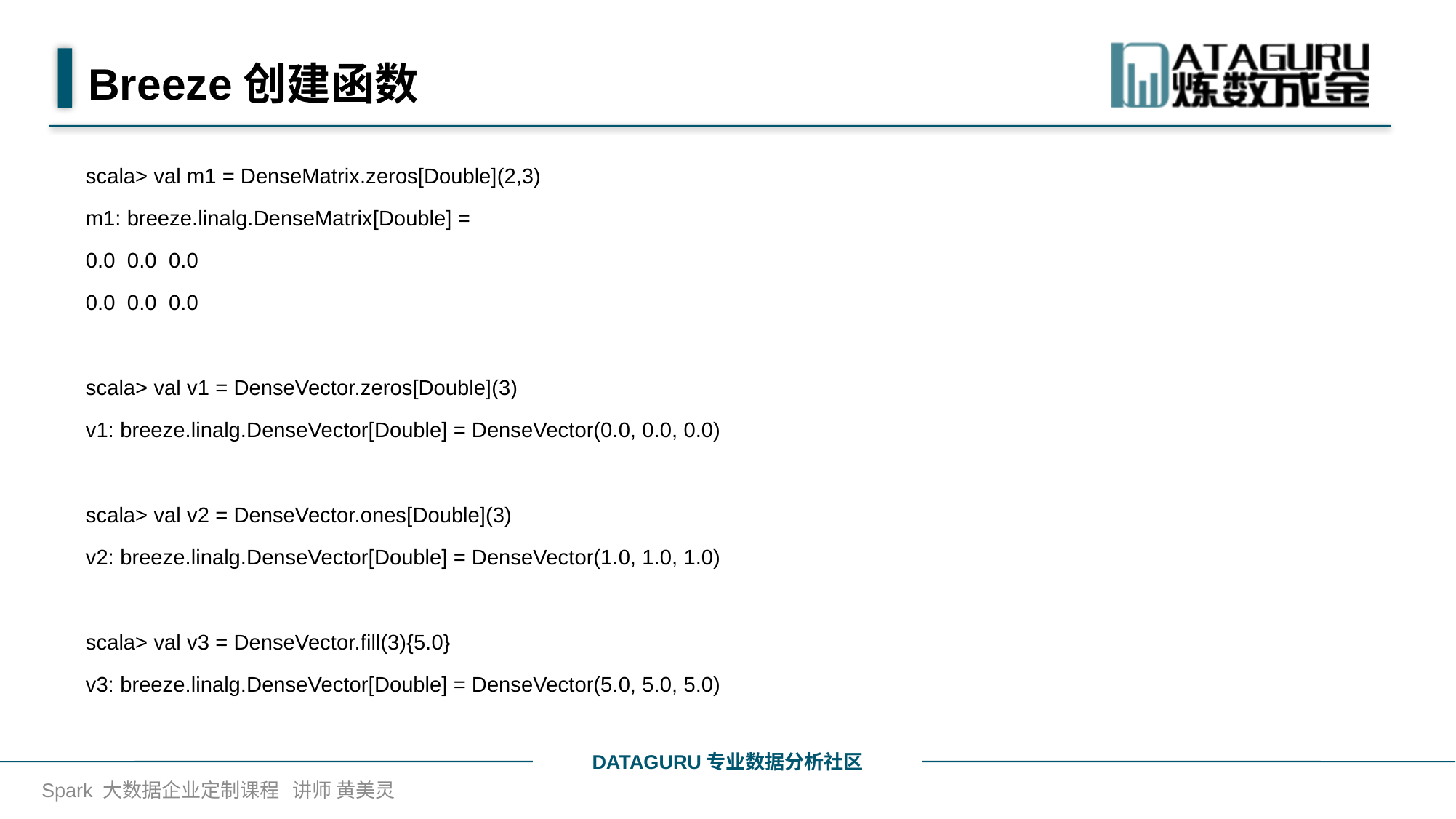

# Breeze创建函数
scala> val m1 = DenseMatrix.zeros[Double](2,3)
m1: breeze.linalg.DenseMatrix[Double] =
0.0  0.0  0.0
0.0  0.0  0.0

scala> val v1 = DenseVector.zeros[Double](3)
v1: breeze.linalg.DenseVector[Double] = DenseVector(0.0, 0.0, 0.0)

scala> val v2 = DenseVector.ones[Double](3)
v2: breeze.linalg.DenseVector[Double] = DenseVector(1.0, 1.0, 1.0)

scala> val v3 = DenseVector.fill(3){5.0}
v3: breeze.linalg.DenseVector[Double] = DenseVector(5.0, 5.0, 5.0)